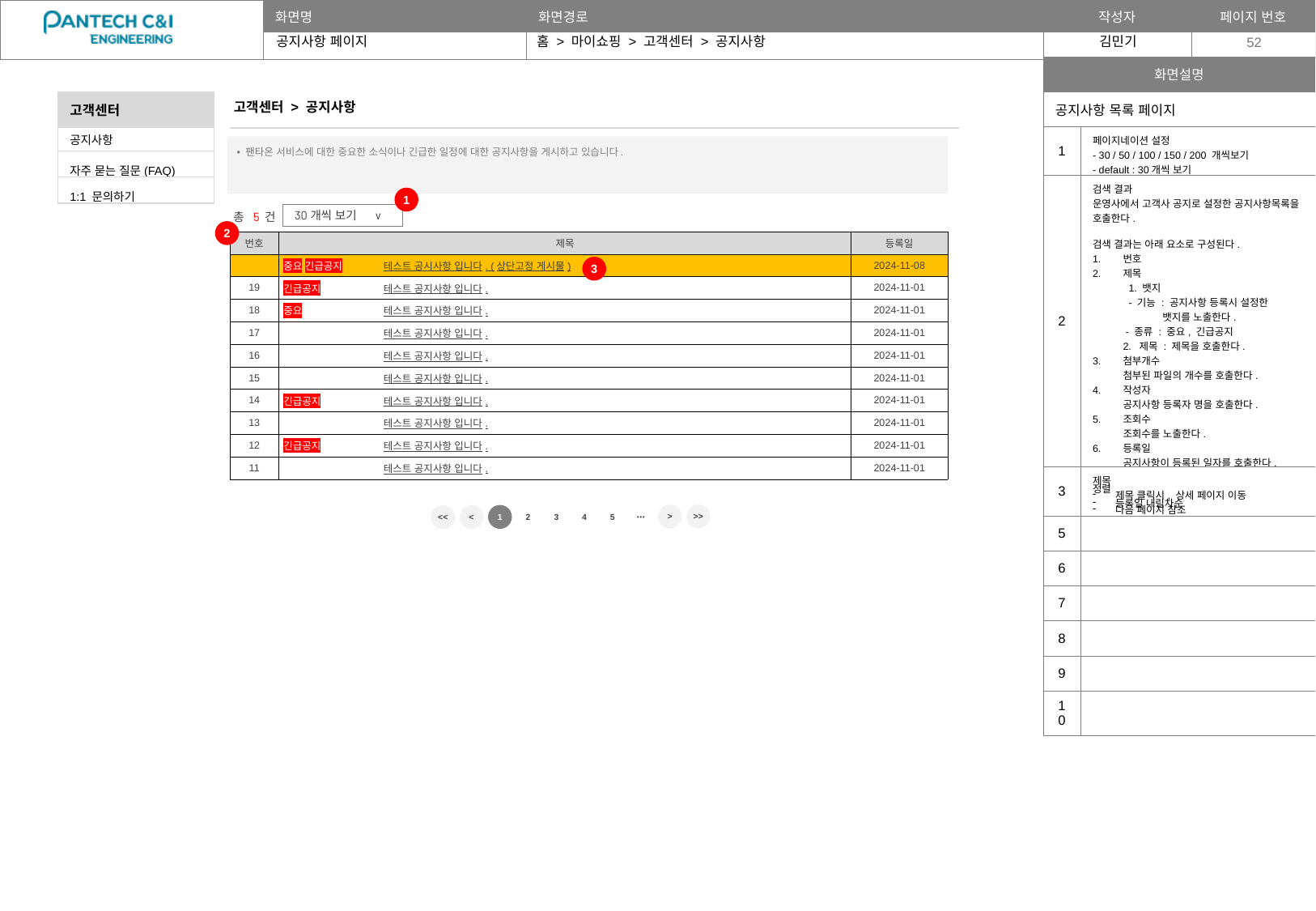

공지사항 페이지
홈 > 마이쇼핑 > 고객센터 > 공지사항
52
| 화면설명 |  |
| --- | --- |
| 공지사항 목록 페이지 |  |
| 1 | 페이지네이션 설정 - 30 / 50 / 100 / 150 / 200 개씩보기 - default : 30개씩 보기 |
| 2 | 검색 결과 운영사에서 고객사 공지로 설정한 공지사항목록을 호출한다. 검색 결과는 아래 요소로 구성된다. 번호 제목 1. 뱃지 - 기능 : 공지사항 등록시 설정한 뱃지를 노출한다. - 종류 : 중요, 긴급공지 2. 제목 : 제목을 호출한다. 첨부개수 첨부된 파일의 개수를 호출한다. 작성자 공지사항 등록자 명을 호출한다. 조회수 조회수를 노출한다. 등록일 공지사항이 등록된 일자를 호출한다. 정렬 등록일 내림차순 |
| 3 | 제목 제목 클릭시, 상세 페이지 이동 다음 페이지 참조 |
| 5 |  |
| 6 |  |
| 7 |  |
| 8 |  |
| 9 |  |
| 10 |  |
고객센터 > 공지사항
| 고객센터 |
| --- |
| 공지사항 |
| 자주 묻는 질문(FAQ) |
| 1:1 문의하기 |
 팬타온 서비스에 대한 중요한 소식이나 긴급한 일정에 대한 공지사항을 게시하고 있습니다.
1
총  5 건
30개씩 보기     v
2
| 번호 | 제목 |  | 등록일 |
| --- | --- | --- | --- |
|  | 중요 긴급공지 | 테스트 공시사항 입니다. (상단고정 게시물) | 2024-11-08 |
| 19 | 긴급공지 | 테스트 공지사항 입니다. | 2024-11-01 |
| 18 | 중요 | 테스트 공지사항 입니다. | 2024-11-01 |
| 17 |  | 테스트 공지사항 입니다. | 2024-11-01 |
| 16 |  | 테스트 공지사항 입니다. | 2024-11-01 |
| 15 |  | 테스트 공지사항 입니다. | 2024-11-01 |
| 14 | 긴급공지 | 테스트 공지사항 입니다. | 2024-11-01 |
| 13 |  | 테스트 공지사항 입니다. | 2024-11-01 |
| 12 | 긴급공지 | 테스트 공지사항 입니다. | 2024-11-01 |
| 11 |  | 테스트 공지사항 입니다. | 2024-11-01 |
3
>>
⋯
>
3
4
5
<
1
2
<<